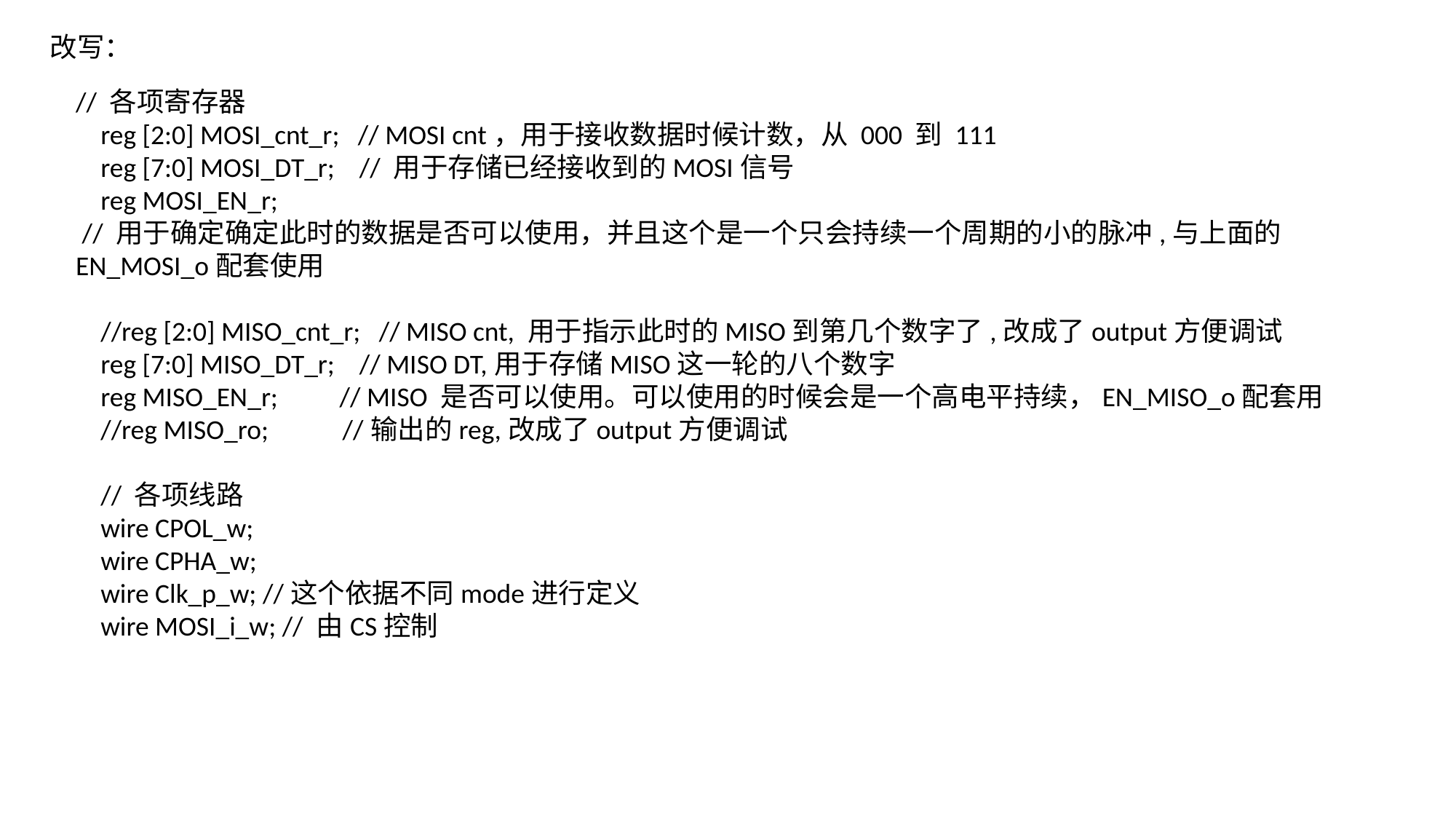

改写：

// 各项寄存器
    reg [2:0] MOSI_cnt_r;   // MOSI cnt，用于接收数据时候计数，从 000 到 111
    reg [7:0] MOSI_DT_r;    // 用于存储已经接收到的MOSI信号
    reg MOSI_EN_r;
 // 用于确定确定此时的数据是否可以使用，并且这个是一个只会持续一个周期的小的脉冲,与上面的EN_MOSI_o配套使用

    //reg [2:0] MISO_cnt_r;   // MISO cnt, 用于指示此时的MISO到第几个数字了,改成了output方便调试
    reg [7:0] MISO_DT_r;    // MISO DT,用于存储MISO这一轮的八个数字
    reg MISO_EN_r;          // MISO 是否可以使用。可以使用的时候会是一个高电平持续，EN_MISO_o配套用
    //reg MISO_ro;            //输出的reg,改成了output方便调试

    // 各项线路
    wire CPOL_w;
    wire CPHA_w;
    wire Clk_p_w; //这个依据不同mode进行定义
    wire MOSI_i_w; // 由CS控制